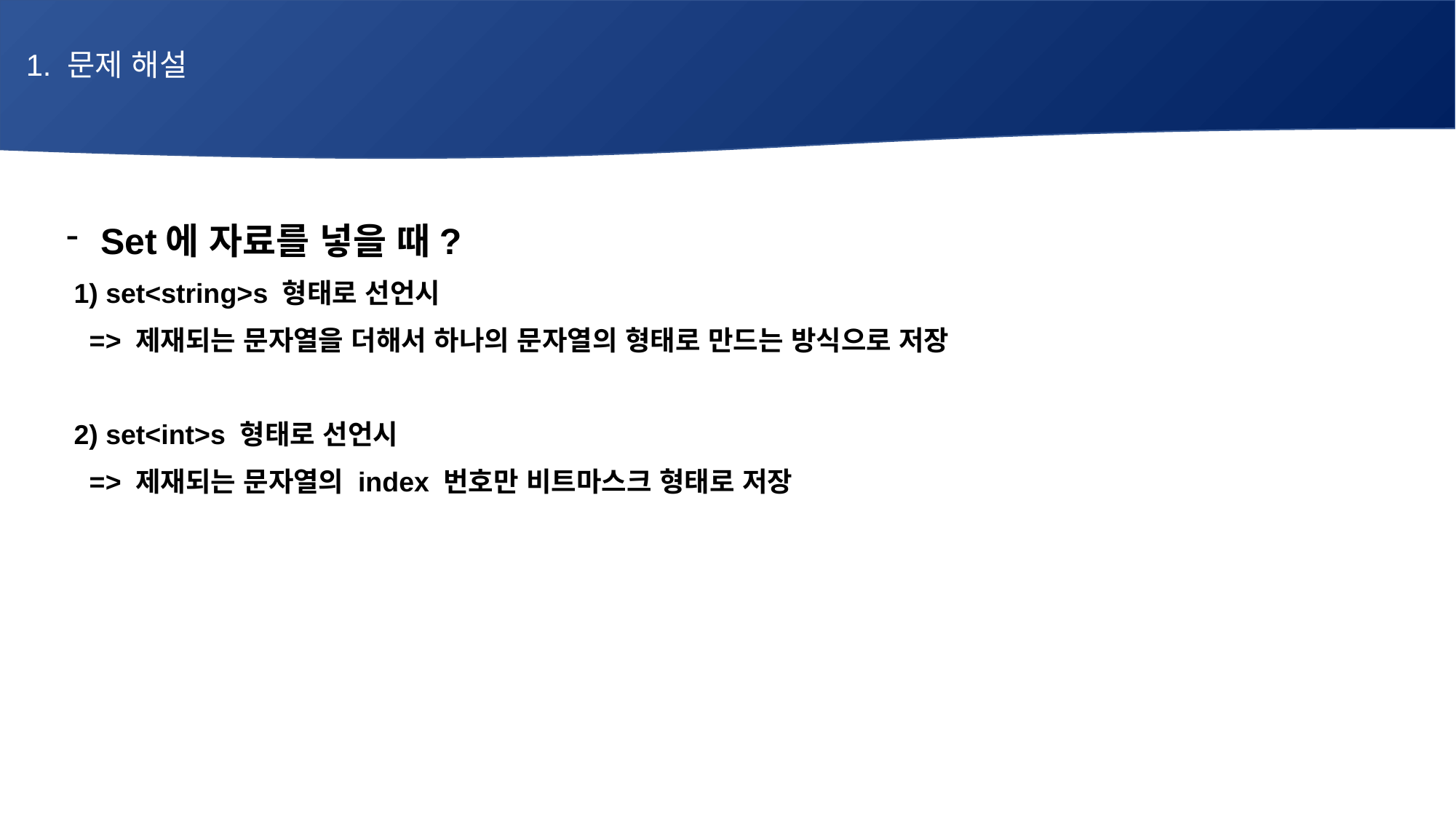

1. 문제 해설
# 매주 1 과제 LV2
Set에 자료를 넣을 때?
 1) set<string>s 형태로 선언시
   => 제재되는 문자열을 더해서 하나의 문자열의 형태로 만드는 방식으로 저장

 2) set<int>s 형태로 선언시
   => 제재되는 문자열의 index 번호만 비트마스크 형태로 저장